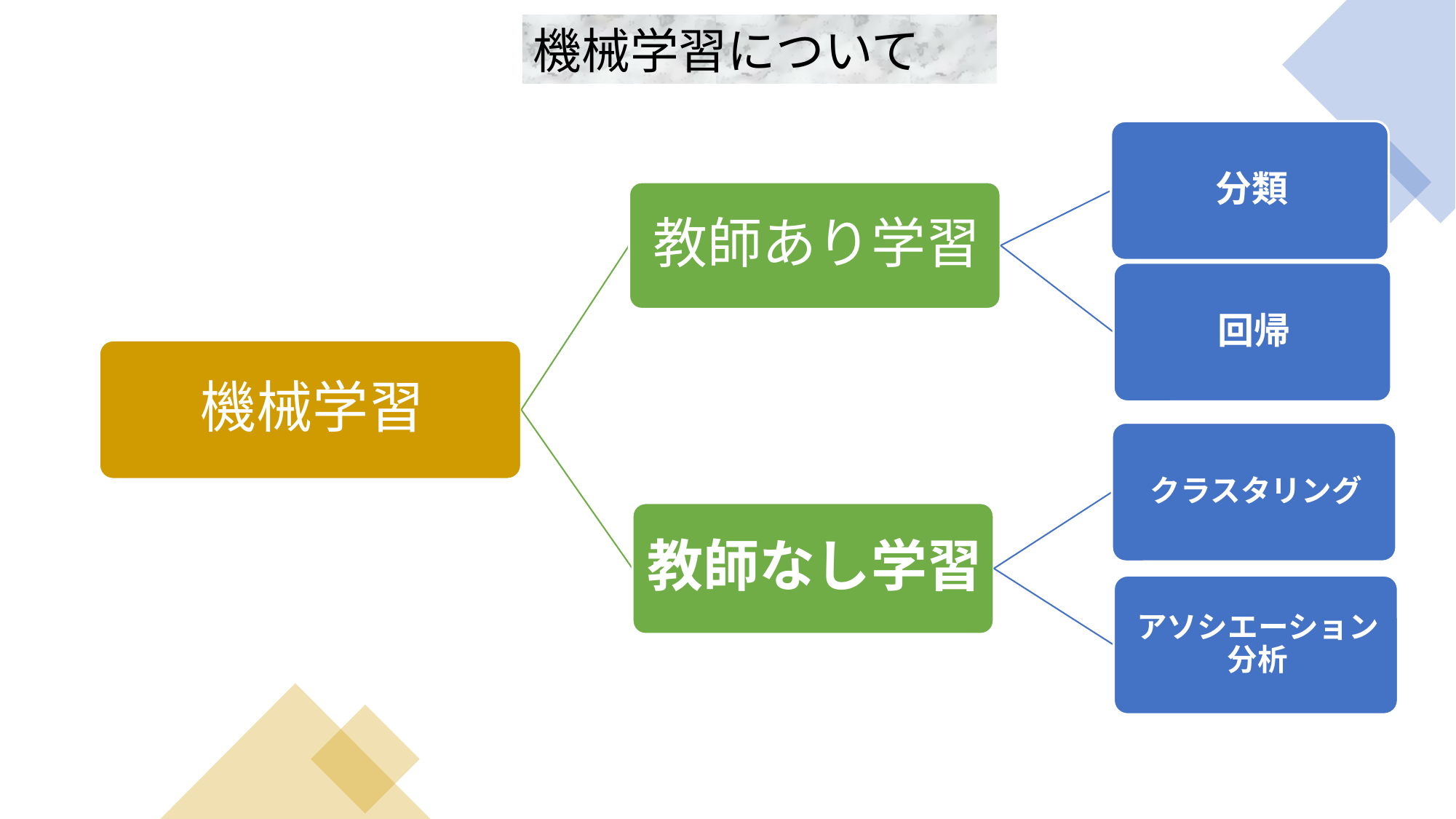

機械学習について
機械学習

教師あり学習

分類

回帰

教師なし学習

クラスタリング

アソシエーション分析